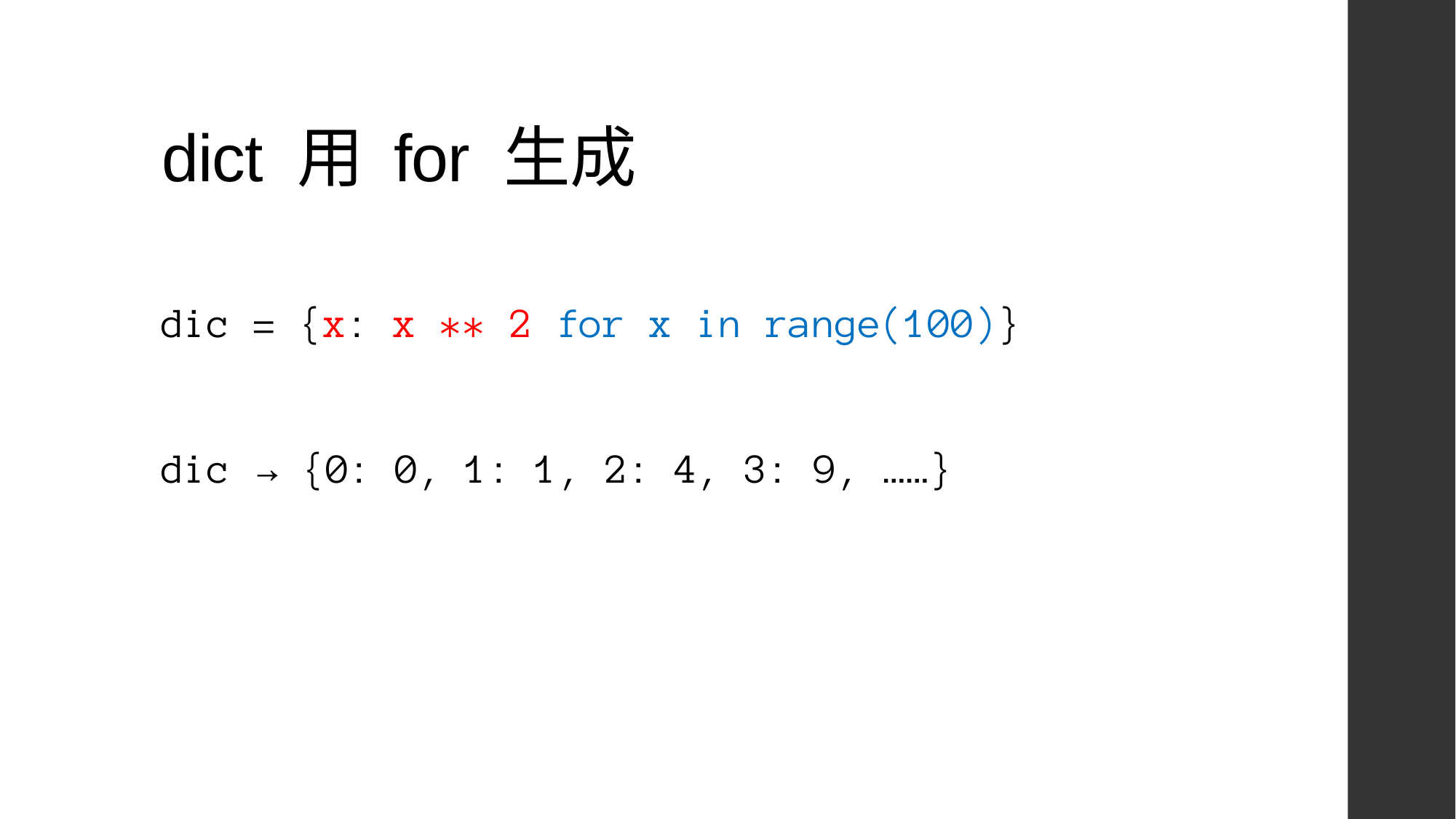

# dict 用 for 生成

dic = {x: x ** 2 for x in range(100)}

dic → {0: 0, 1: 1, 2: 4, 3: 9, ……}